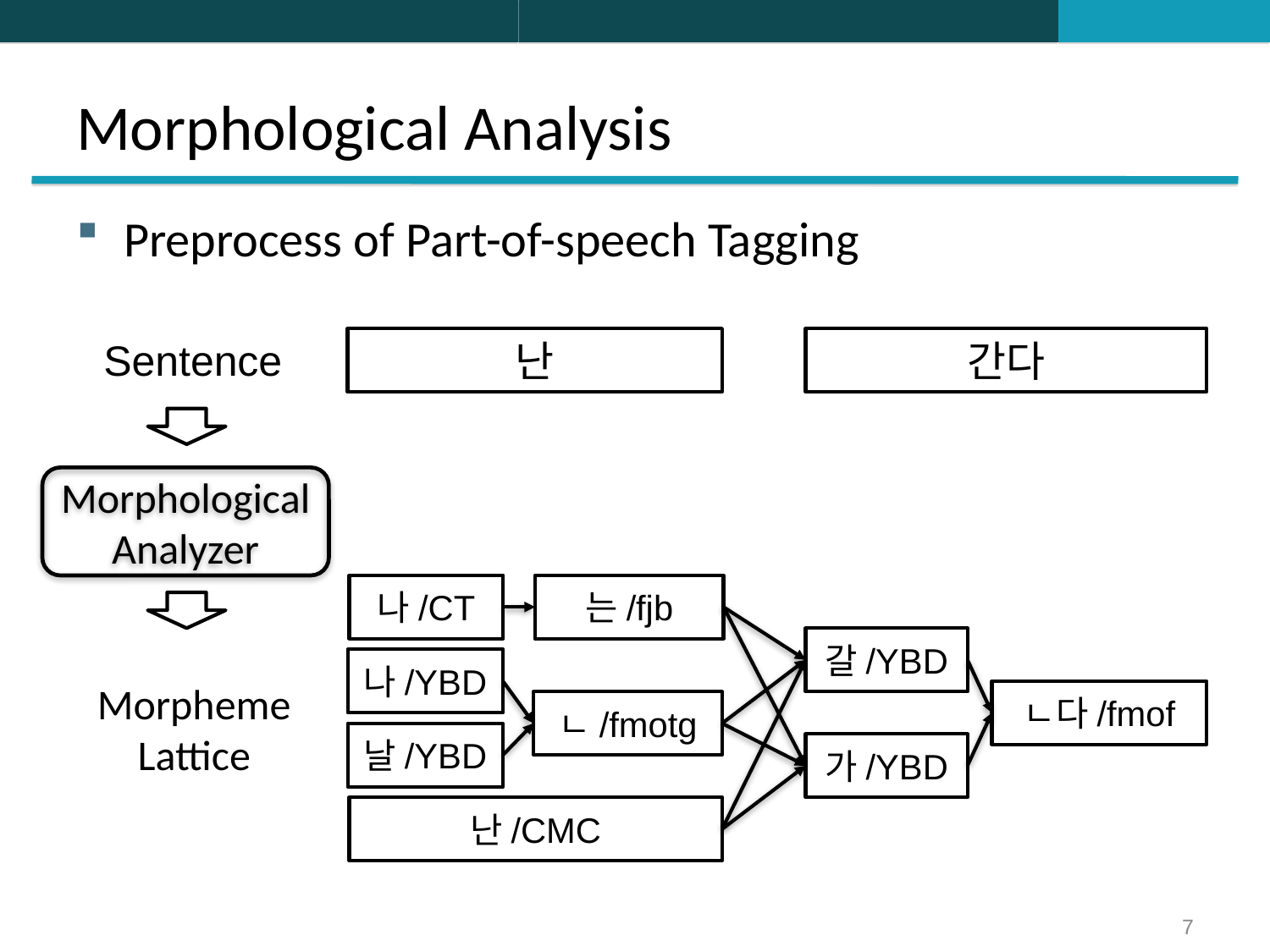

# Morphological Analysis
Preprocess of Part-of-speech Tagging
Sentence
난
간다

Morphological Analyzer
나/CT
는/fjb

갈/YBD
나/YBD
Morpheme
Lattice
ㄴ다/fmof
ㄴ/fmotg
날/YBD
가/YBD
난/CMC
7